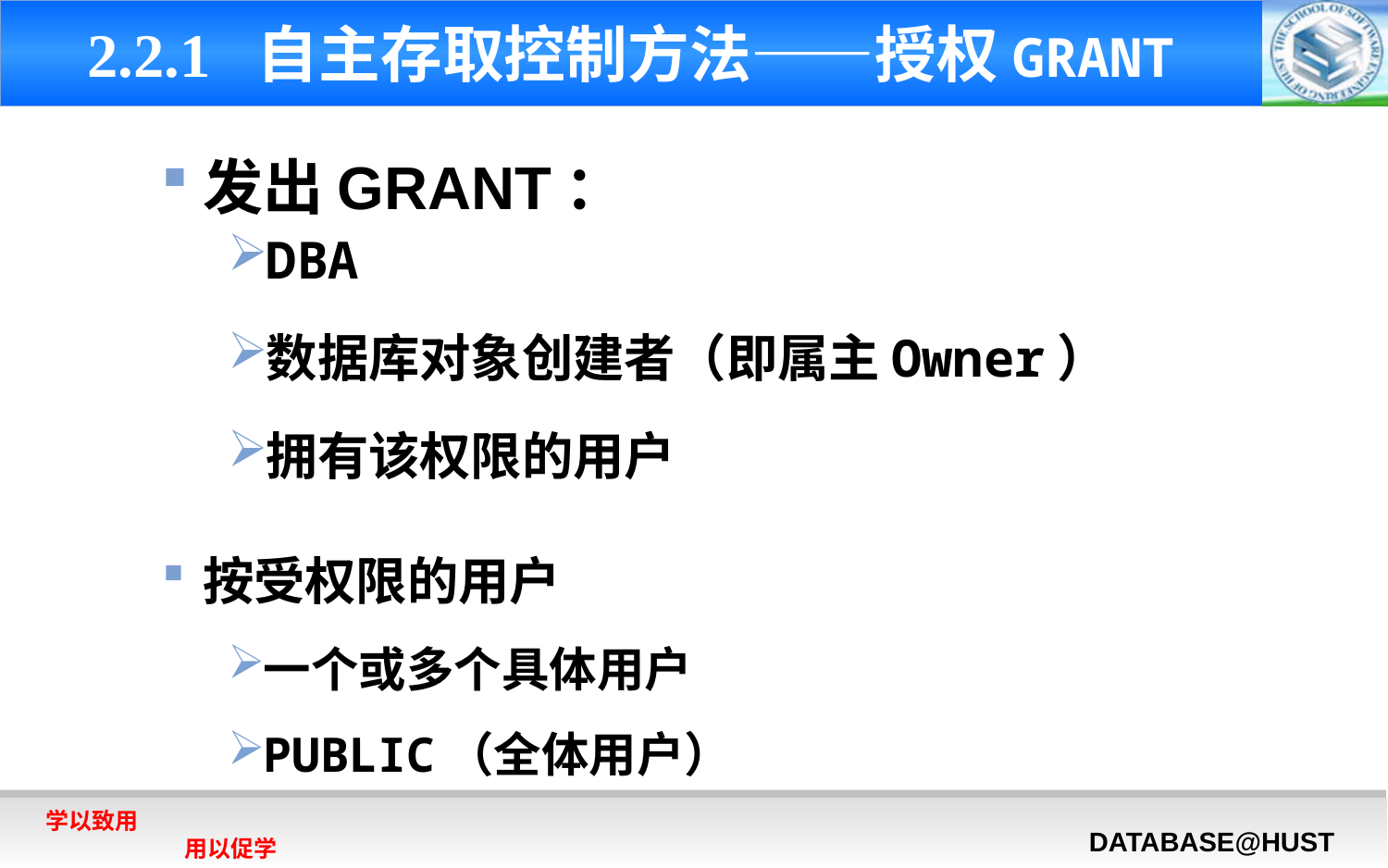

# 2.2.1  自主存取控制方法——授权GRANT
发出GRANT：
DBA
数据库对象创建者（即属主Owner）
拥有该权限的用户
按受权限的用户
一个或多个具体用户
PUBLIC（全体用户）